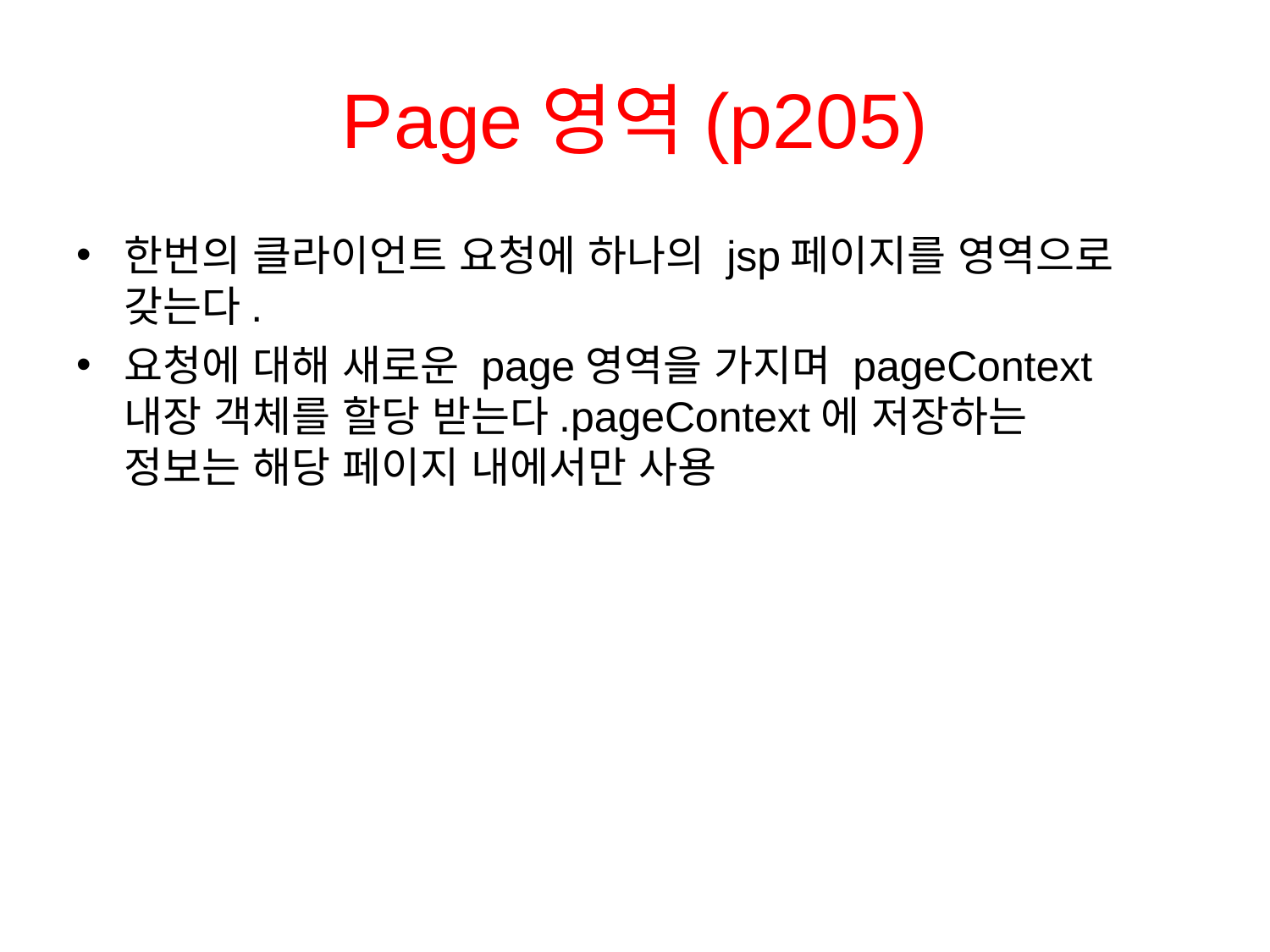

# Page영역(p205)
한번의 클라이언트 요청에 하나의 jsp페이지를 영역으로
갖는다.
요청에 대해 새로운 page영역을 가지며 pageContext
내장 객체를 할당 받는다.pageContext에 저장하는
정보는 해당 페이지 내에서만 사용